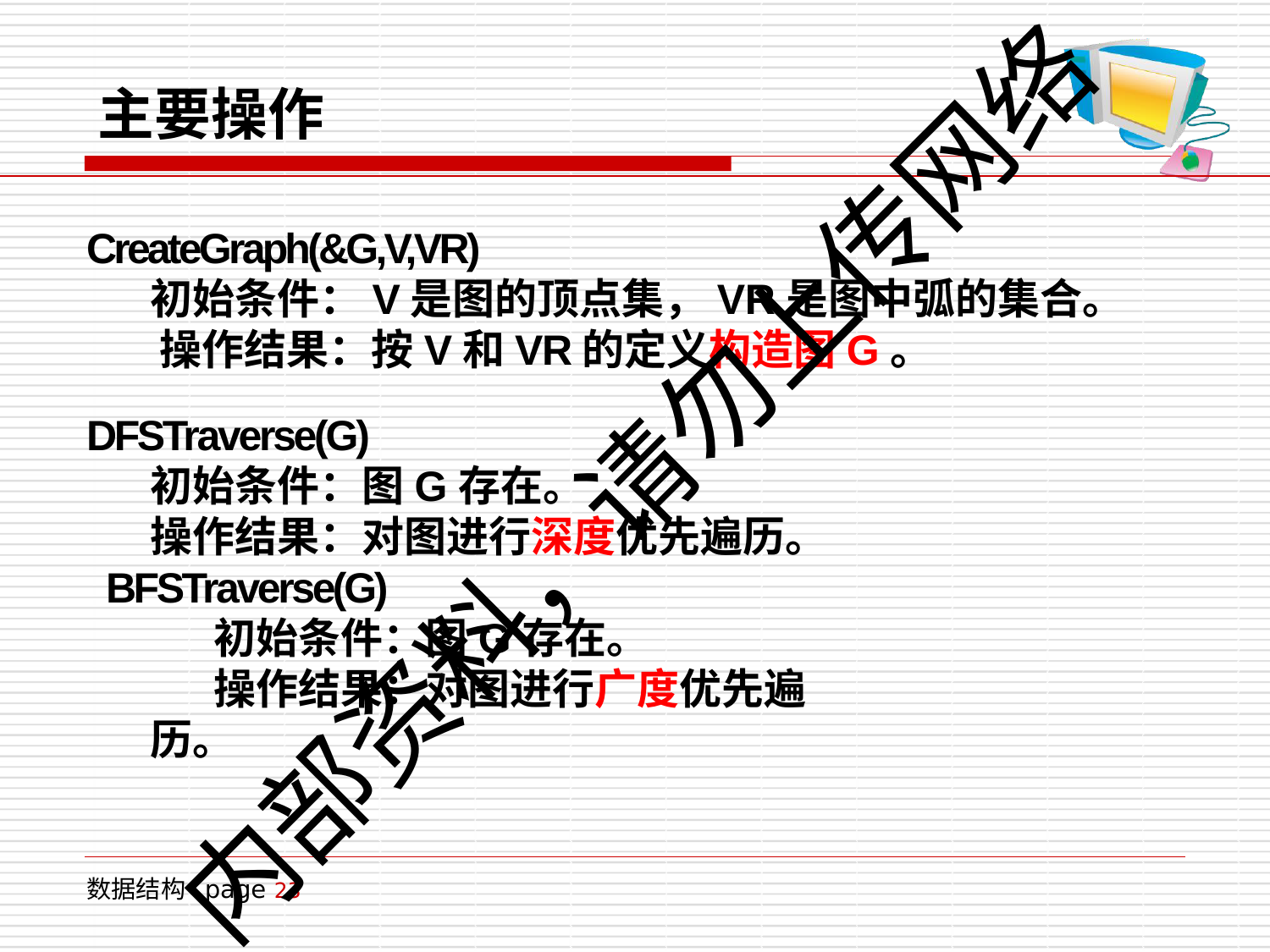

# 主要操作

CreateGraph(&G,V,VR)
初始条件：V是图的顶点集，VR是图中弧的集合。 操作结果：按V和VR的定义构造图G。

DFSTraverse(G)
初始条件：图G存在。
操作结果：对图进行深度优先遍历。  BFSTraverse(G)
初始条件：图G存在。
操作结果：对图进行广度优先遍历。
内部资料，请勿上传网络

数据结构 page 23